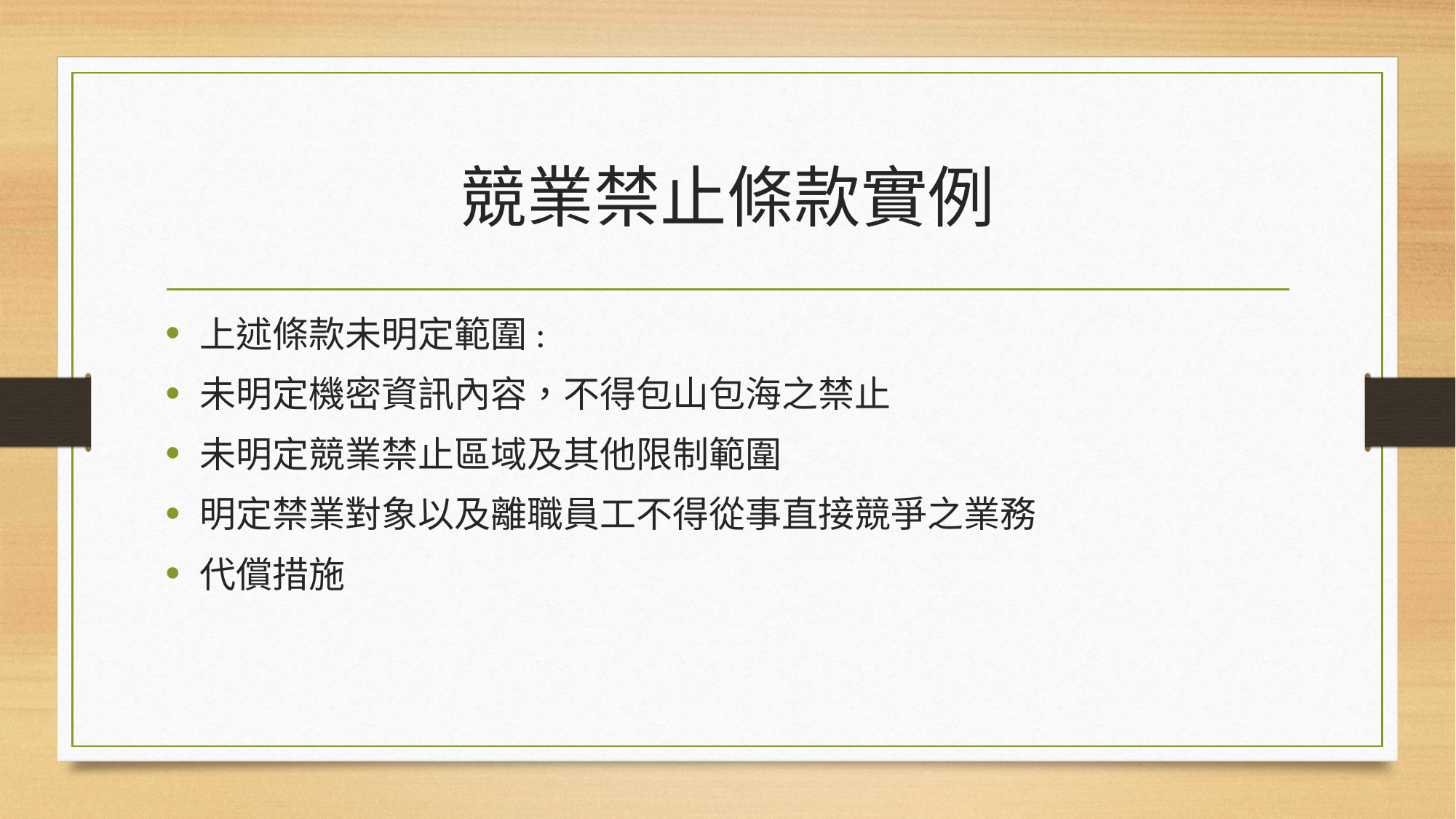

# 競業禁止條款實例
上述條款未明定範圍:
未明定機密資訊內容，不得包山包海之禁止
未明定競業禁止區域及其他限制範圍
明定禁業對象以及離職員工不得從事直接競爭之業務
代償措施